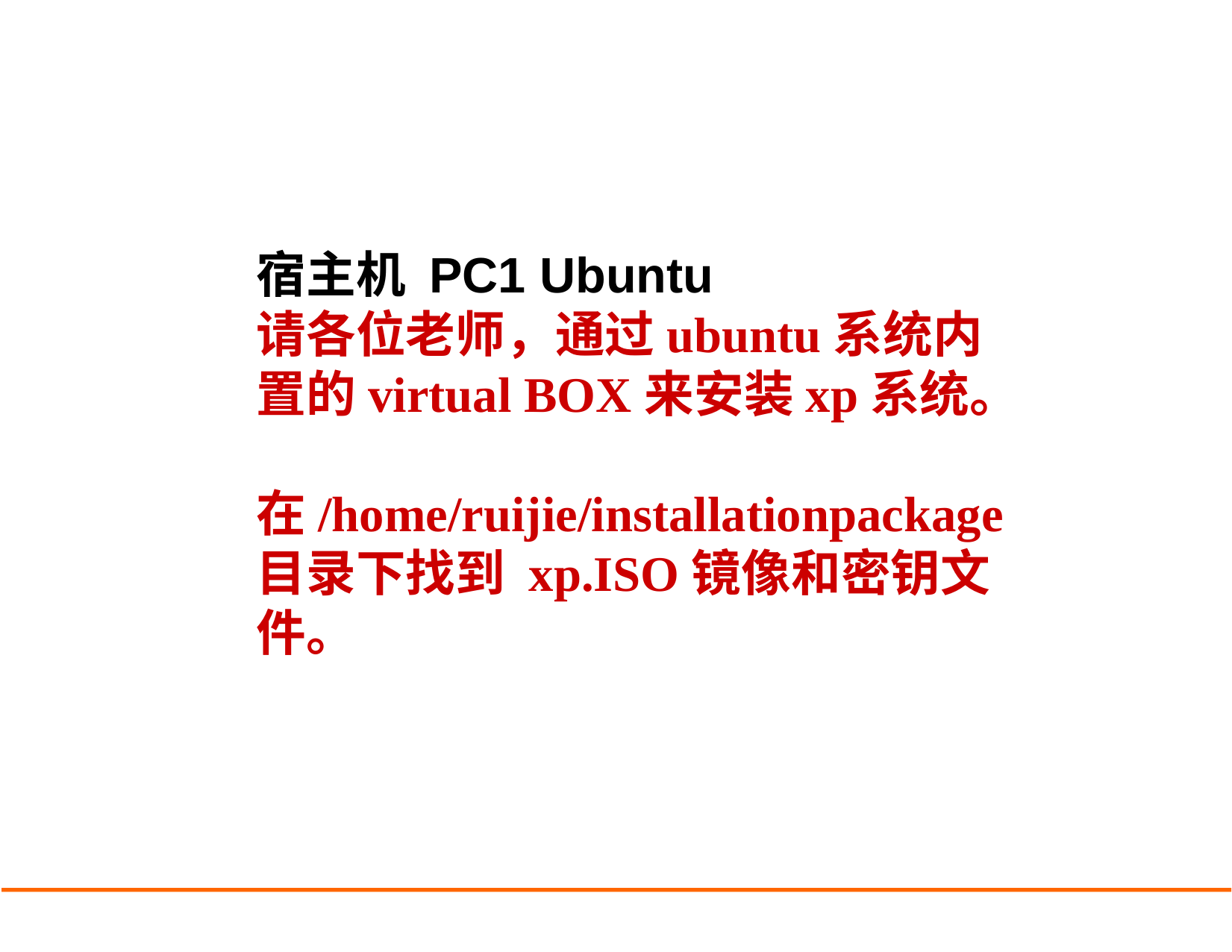

宿主机 PC1 Ubuntu
请各位老师，通过ubuntu系统内置的virtual BOX来安装xp系统。

在/home/ruijie/installationpackage目录下找到 xp.ISO镜像和密钥文件。